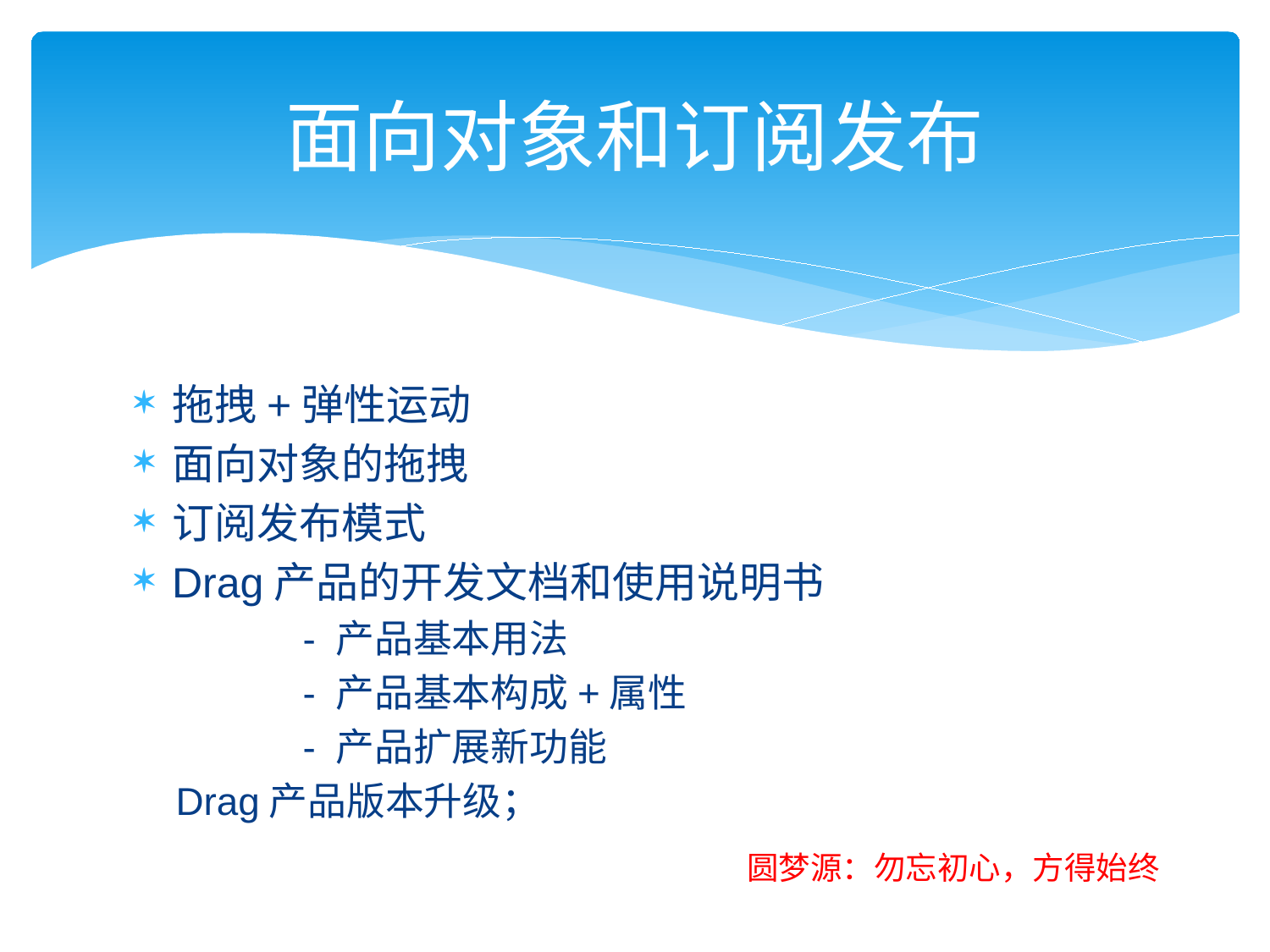

# 面向对象和订阅发布
拖拽+弹性运动
面向对象的拖拽
订阅发布模式
Drag产品的开发文档和使用说明书
	- 产品基本用法
	- 产品基本构成+属性
	- 产品扩展新功能
Drag产品版本升级；